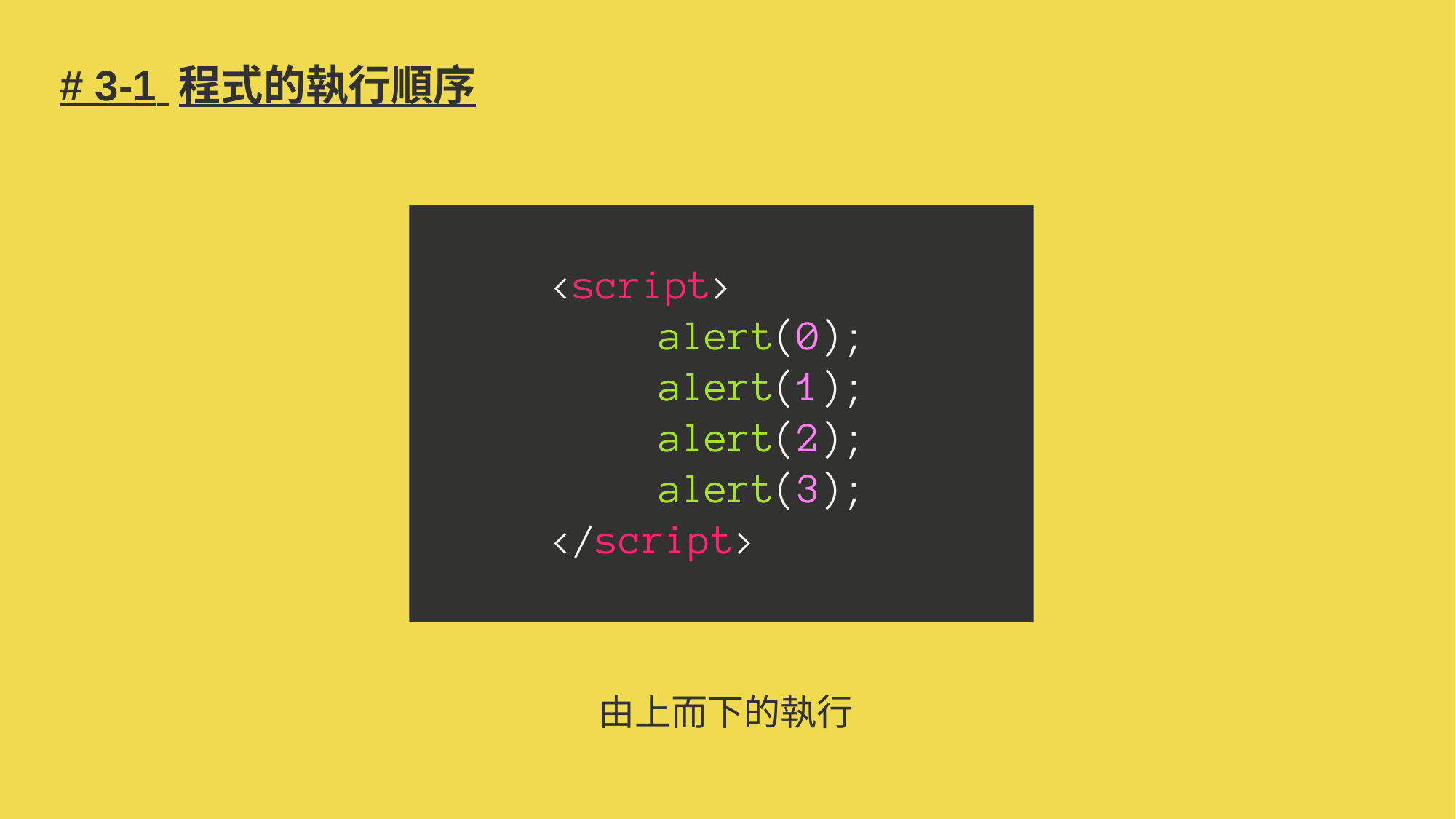

# # 3-1 程式的執行順序

<script>
	alert(0);
	alert(1);
	alert(2);
	alert(3);
</script>
由上而下的執行